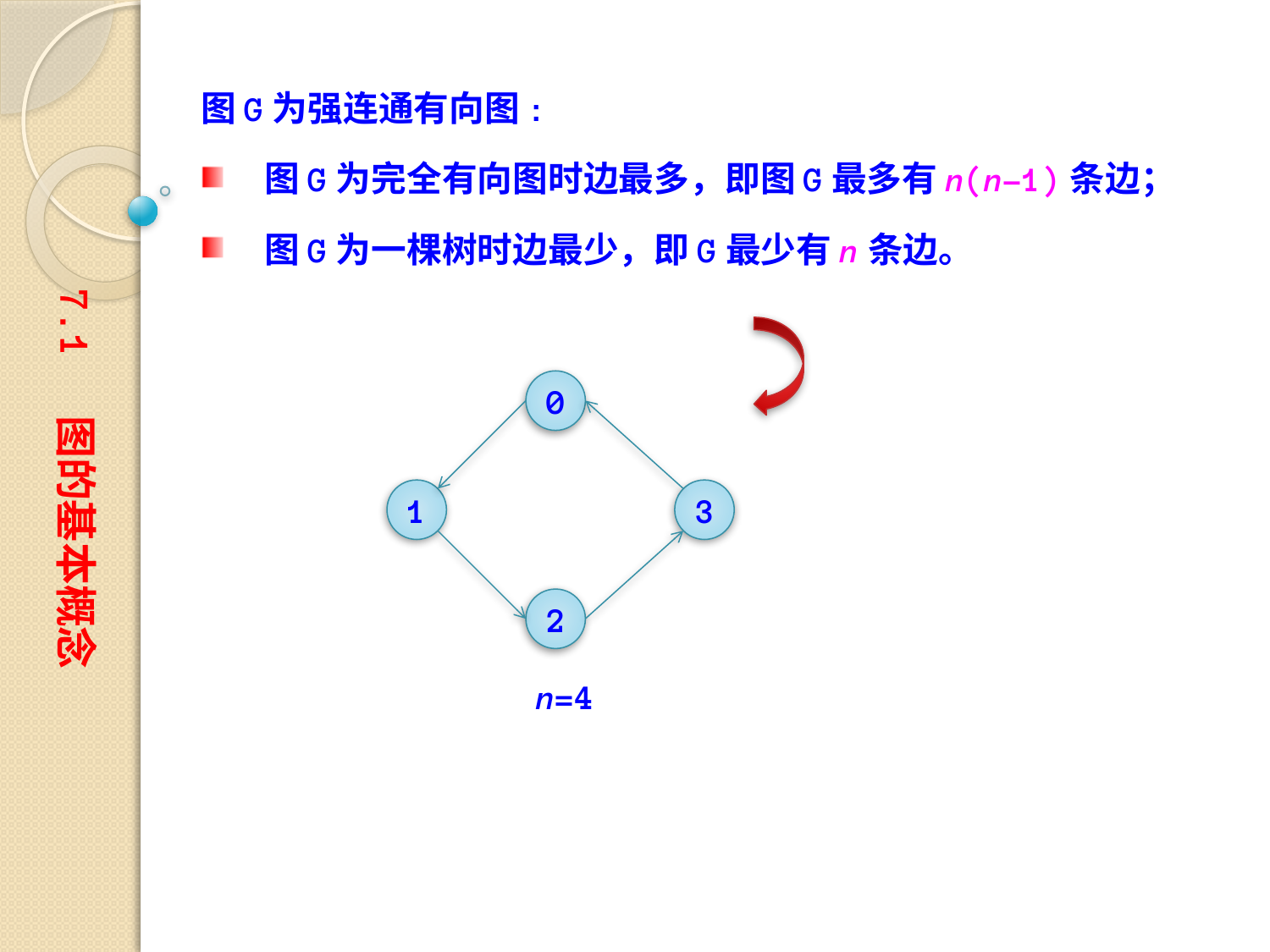

图G为强连通有向图:
图G为完全有向图时边最多，即图G最多有n(n-1)条边；
图G为一棵树时边最少，即G最少有n条边。
7.1  图的基本概念

0
1
3
2
n=4